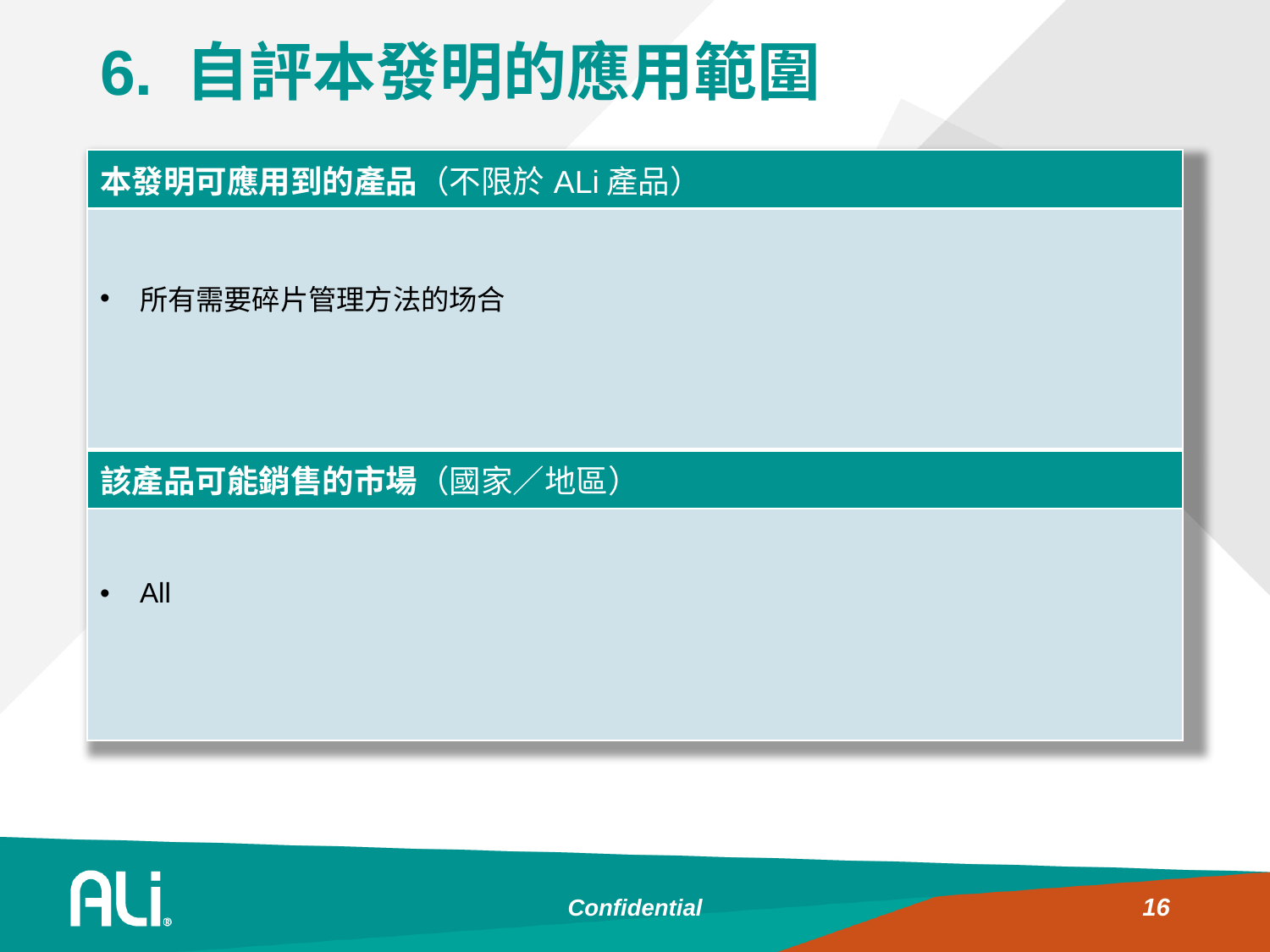

# 6. 自評本發明的應用範圍
| 本發明可應用到的產品（不限於ALi產品） |
| --- |
| 所有需要碎片管理方法的场合 |
| 該產品可能銷售的市場（國家／地區） |
| All |